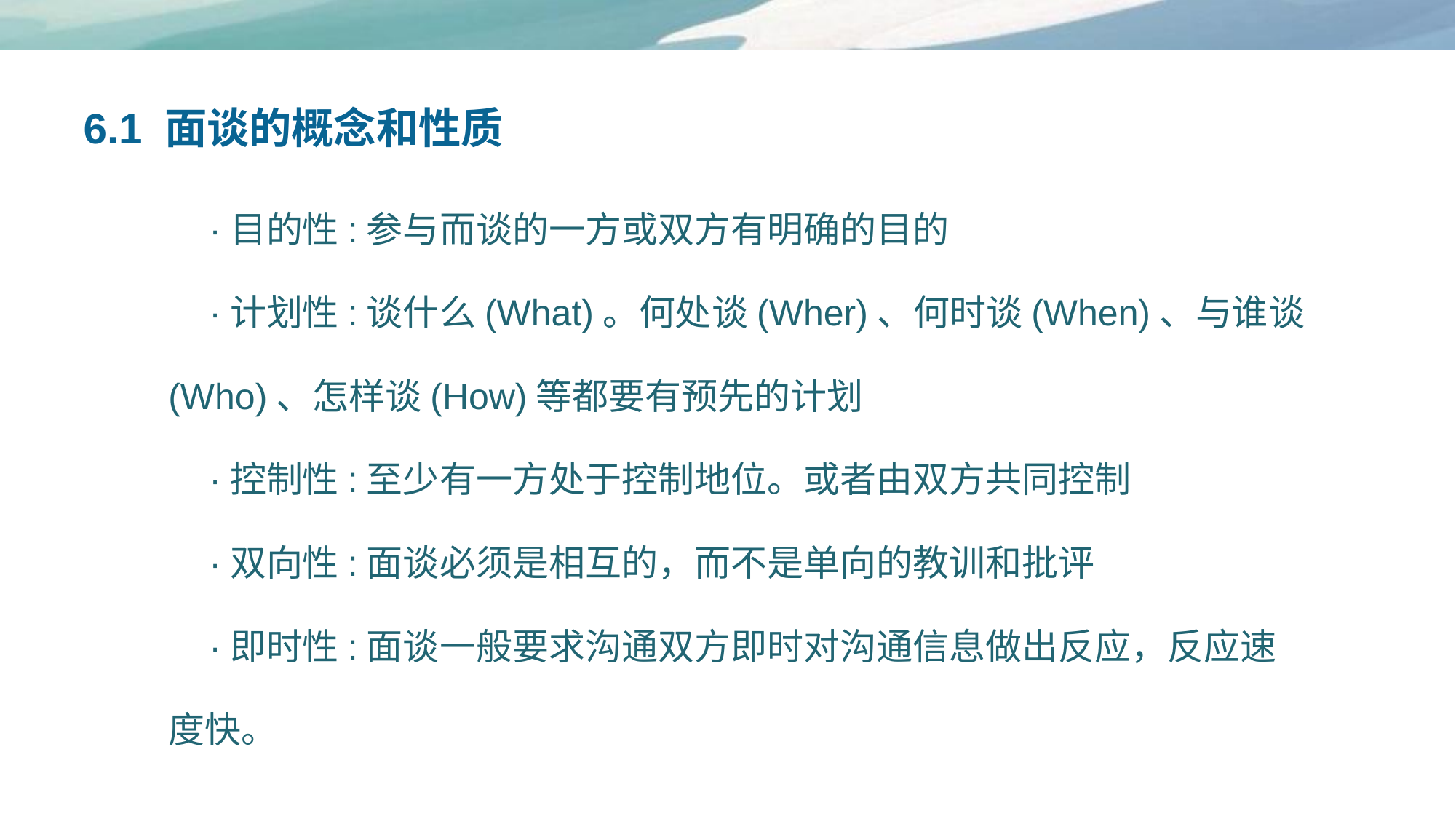

6.1 面谈的概念和性质
    ·目的性:参与而谈的一方或双方有明确的目的
    ·计划性:谈什么(What)。何处谈(Wher)、何时谈(When)、与谁谈(Who)、怎样谈(How)等都要有预先的计划
    ·控制性:至少有一方处于控制地位。或者由双方共同控制
    ·双向性:面谈必须是相互的，而不是单向的教训和批评
    ·即时性:面谈一般要求沟通双方即时对沟通信息做出反应，反应速度快。